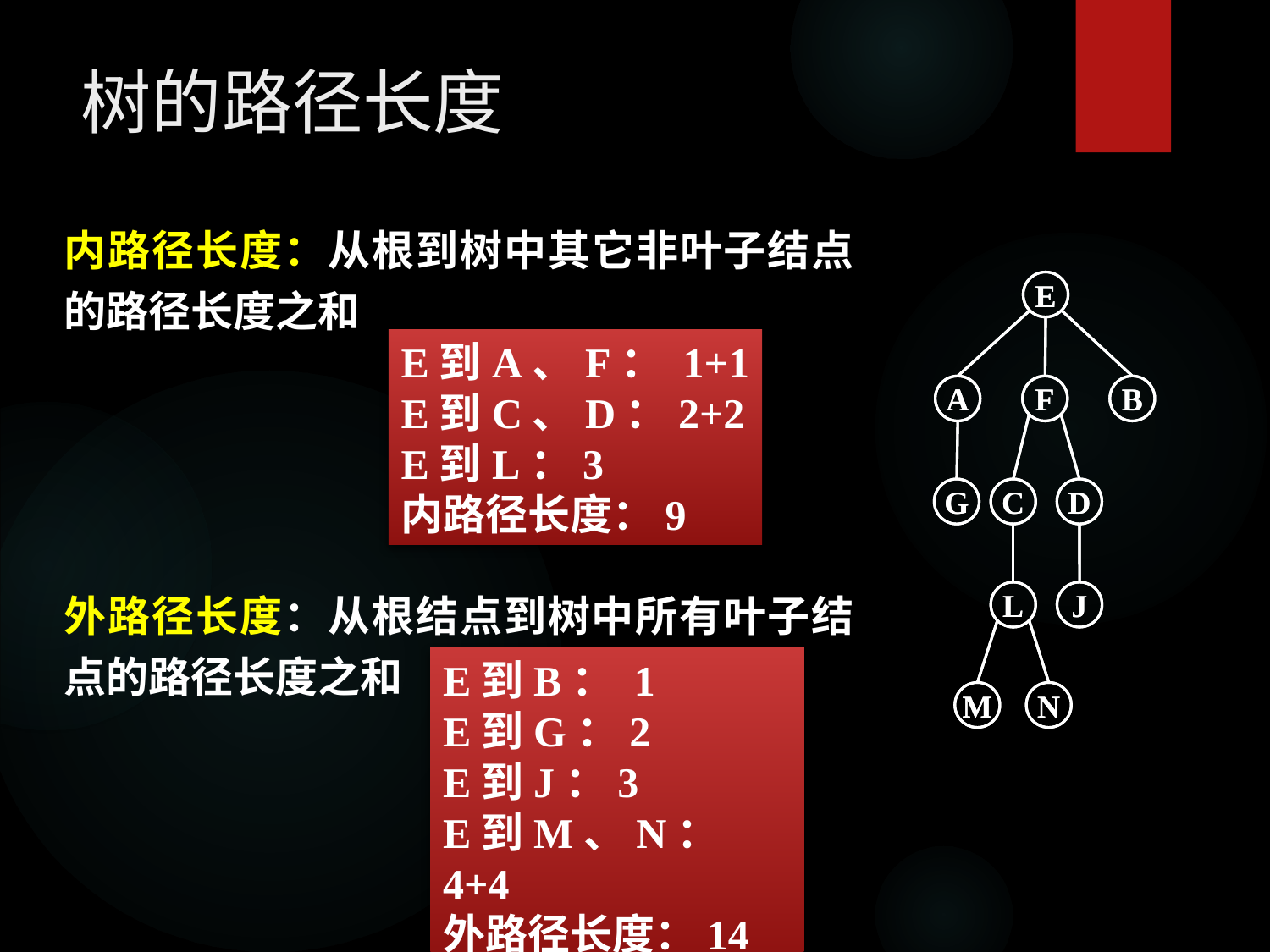

树的路径长度
内路径长度：从根到树中其它非叶子结点的路径长度之和

外路径长度：从根结点到树中所有叶子结点的路径长度之和
E
A
F
B
G
C
D
L
J
M
N
E
A
F
B
G
C
D
L
J
M
N
E到A、F： 1+1
E到C、D：2+2
E到L：3
内路径长度：9
E到B： 1
E到G：2
E到J：3
E到M、N：4+4
外路径长度：14